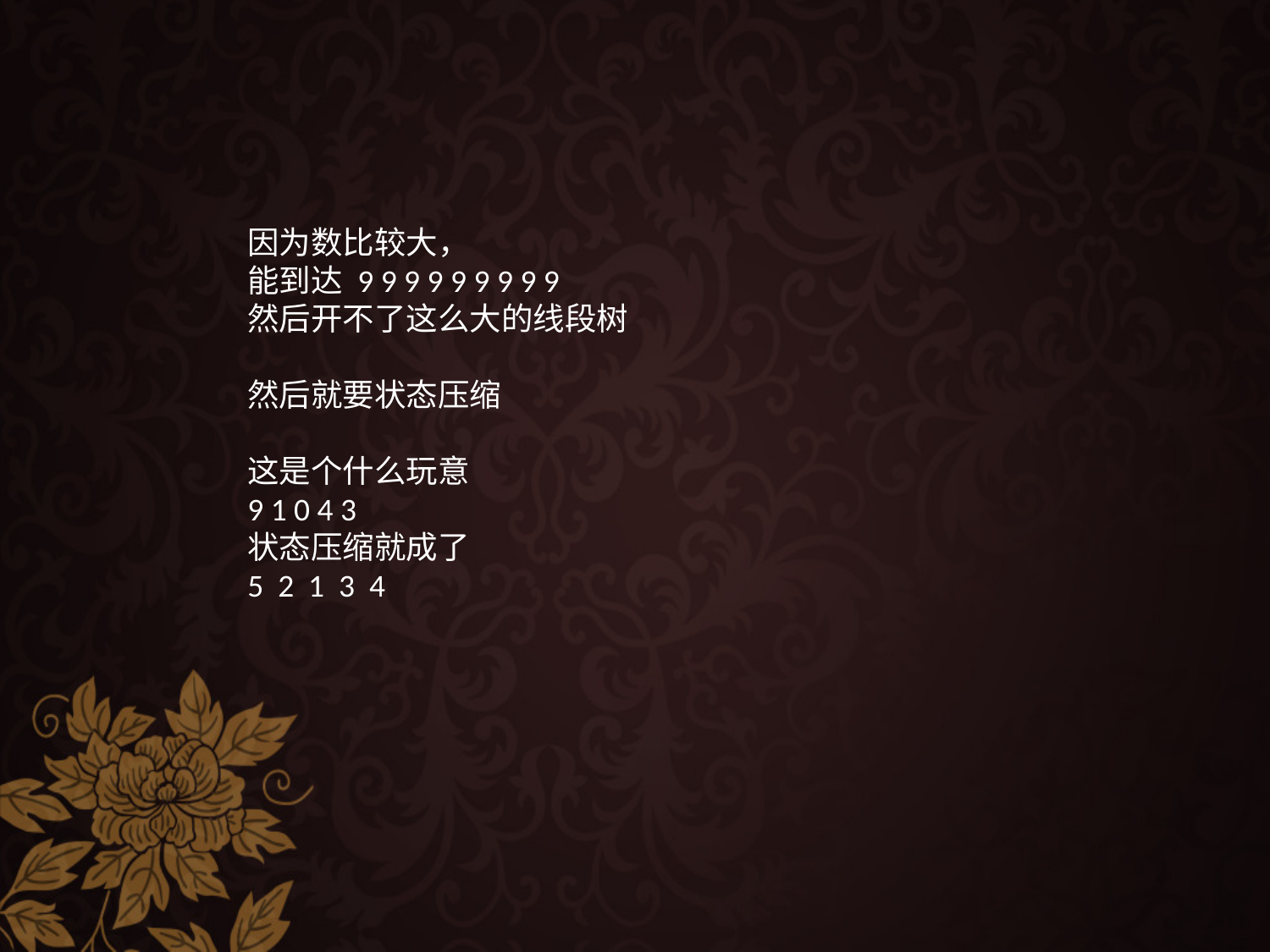

因为数比较大，
能到达 9 9 9 9 9 9 9 9 9
然后开不了这么大的线段树

然后就要状态压缩

这是个什么玩意
9 1 0 4 3
状态压缩就成了
5  2  1  3  4